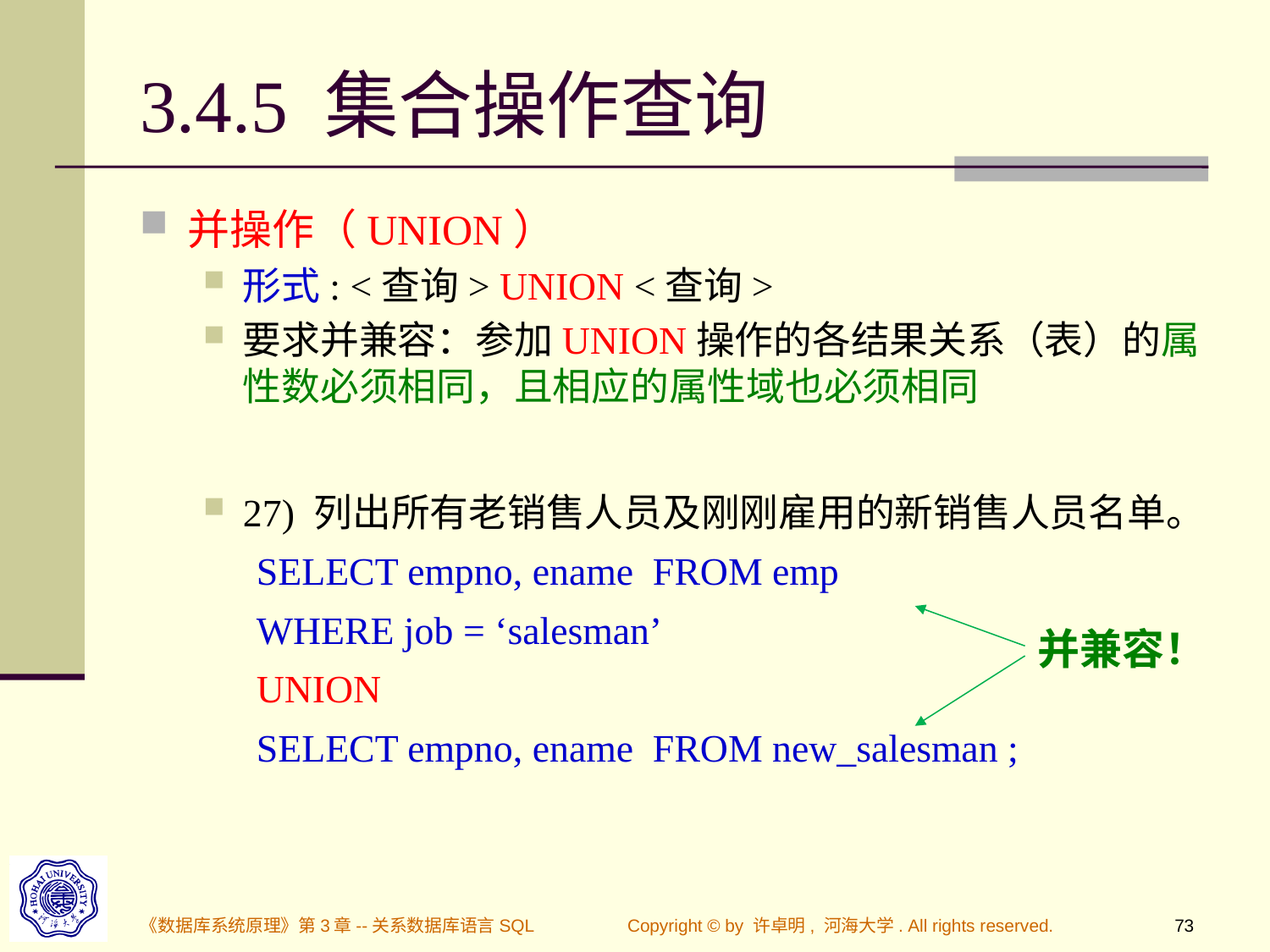

# 3.4.5 集合操作查询
并操作（UNION）
形式: <查询> UNION <查询>
要求并兼容：参加UNION操作的各结果关系（表）的属性数必须相同，且相应的属性域也必须相同

27) 列出所有老销售人员及刚刚雇用的新销售人员名单。
            SELECT empno, ename  FROM emp
            WHERE job = ‘salesman’
            UNION
            SELECT empno, ename  FROM new_salesman ;

并兼容！

《数据库系统原理》第3章--关系数据库语言SQL
Copyright © by 许卓明, 河海大学. All rights reserved.
73